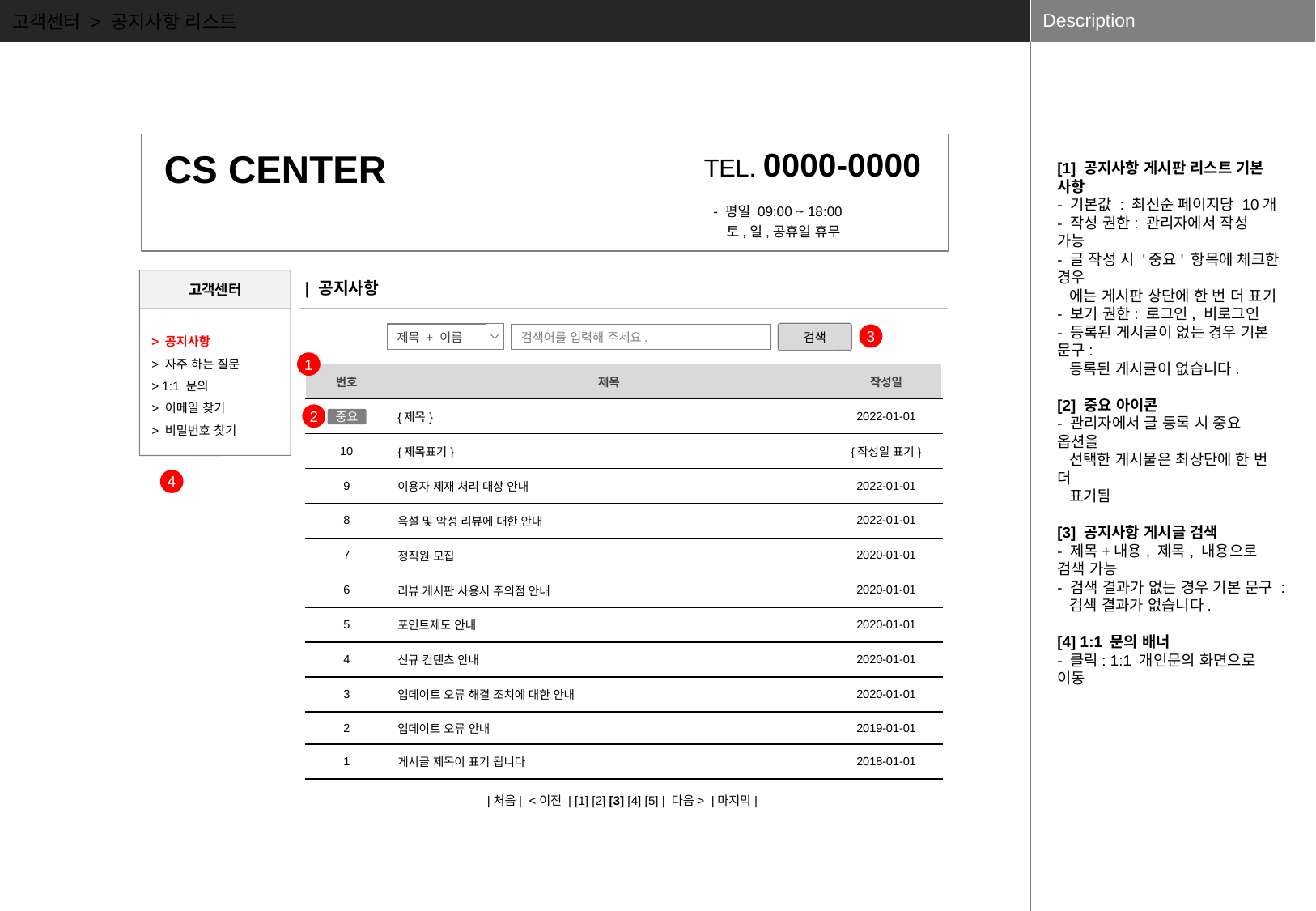

고객센터 > 공지사항 리스트

TEL. 0000-0000
 - 평일 09:00 ~ 18:00
     토,일,공휴일 휴무
CS CENTER

[1] 공지사항 게시판 리스트 기본 사항
- 기본값 : 최신순 페이지당 10개
- 작성 권한: 관리자에서 작성 가능
- 글 작성 시 '중요' 항목에 체크한 경우
  에는 게시판 상단에 한 번 더 표기
- 보기 권한: 로그인, 비로그인
- 등록된 게시글이 없는 경우 기본 문구:
  등록된 게시글이 없습니다.

[2] 중요 아이콘
- 관리자에서 글 등록 시 중요 옵션을
  선택한 게시물은 최상단에 한 번 더
  표기됨

[3] 공지사항 게시글 검색
- 제목+내용, 제목, 내용으로 검색 가능
- 검색 결과가 없는 경우 기본 문구 :
  검색 결과가 없습니다.

[4] 1:1 문의 배너
- 클릭: 1:1 개인문의 화면으로 이동

고객센터
| 공지사항
> 공지사항
> 자주 하는 질문
> 1:1 문의
> 이메일 찾기
> 비밀번호 찾기
검색
제목 + 이름

검색어를 입력해 주세요.
3
1
| 번호 | 제목 | 작성일 |
| --- | --- | --- |
|  | {제목} | 2022-01-01 |
| 10 | {제목표기} | {작성일 표기} |
| 9 | 이용자 제재 처리 대상 안내 | 2022-01-01 |
| 8 | 욕설 및 악성 리뷰에 대한 안내 | 2022-01-01 |
| 7 | 정직원 모집 | 2020-01-01 |
| 6 | 리뷰 게시판 사용시 주의점 안내 | 2020-01-01 |
| 5 | 포인트제도 안내 | 2020-01-01 |
| 4 | 신규 컨텐츠 안내 | 2020-01-01 |
| 3 | 업데이트 오류 해결 조치에 대한 안내 | 2020-01-01 |
| 2 | 업데이트 오류 안내 | 2019-01-01 |
| 1 | 게시글 제목이 표기 됩니다 | 2018-01-01 |
2
중요
4
|처음|  <이전 | [1] [2] [3] [4] [5] | 다음>  |마지막|